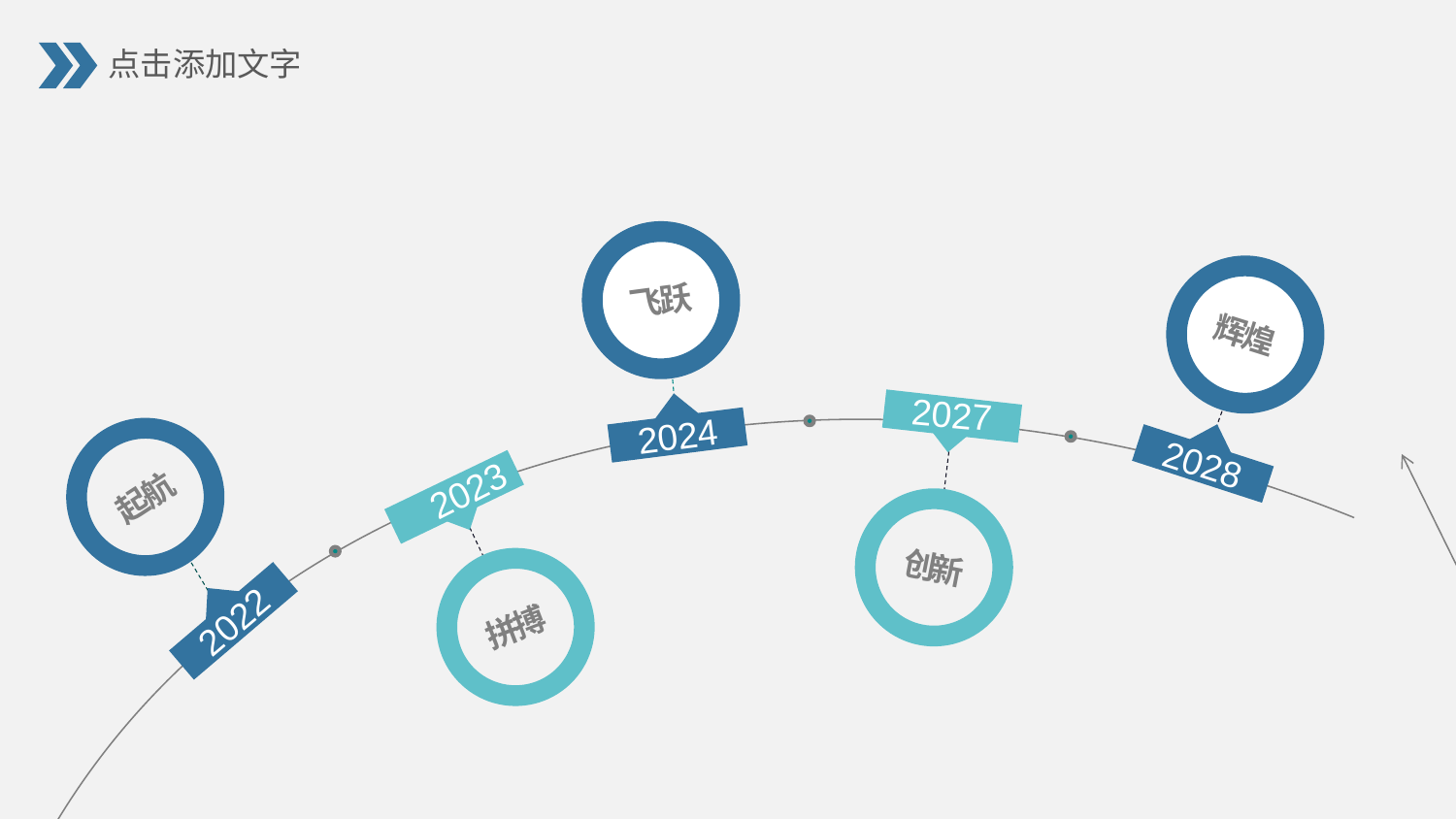

飞跃
辉煌

2027

2024

2028
起航

2023

创新

拼搏

2022